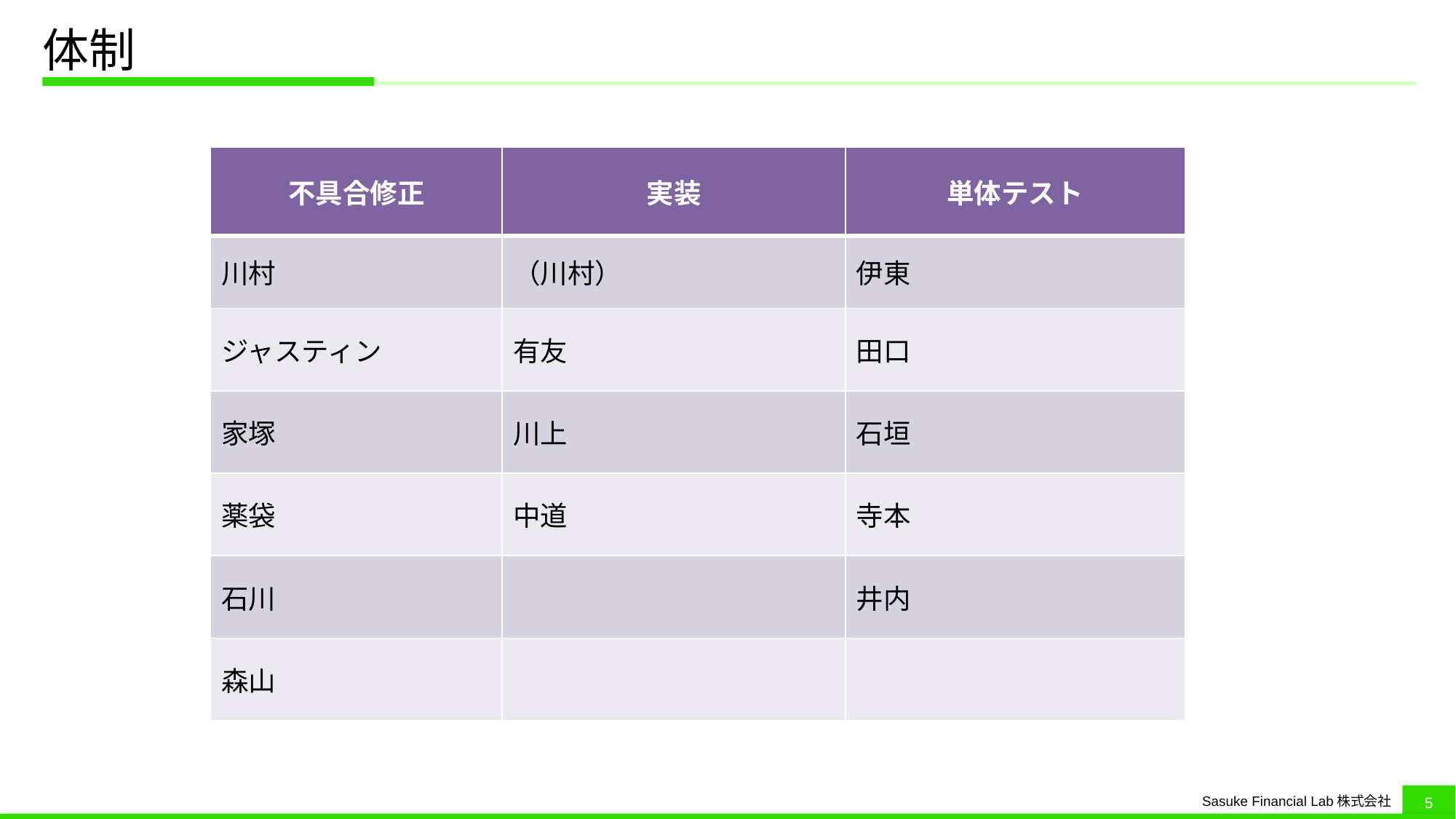

# 体制
| 不具合修正 | 実装 | 単体テスト |
| --- | --- | --- |
| 川村 | （川村） | 伊東 |
| ジャスティン | 有友 | 田口 |
| 家塚 | 川上 | 石垣 |
| 薬袋 | 中道 | 寺本 |
| 石川 |  | 井内 |
| 森山 |  |  |
5
Sasuke Financial Lab株式会社